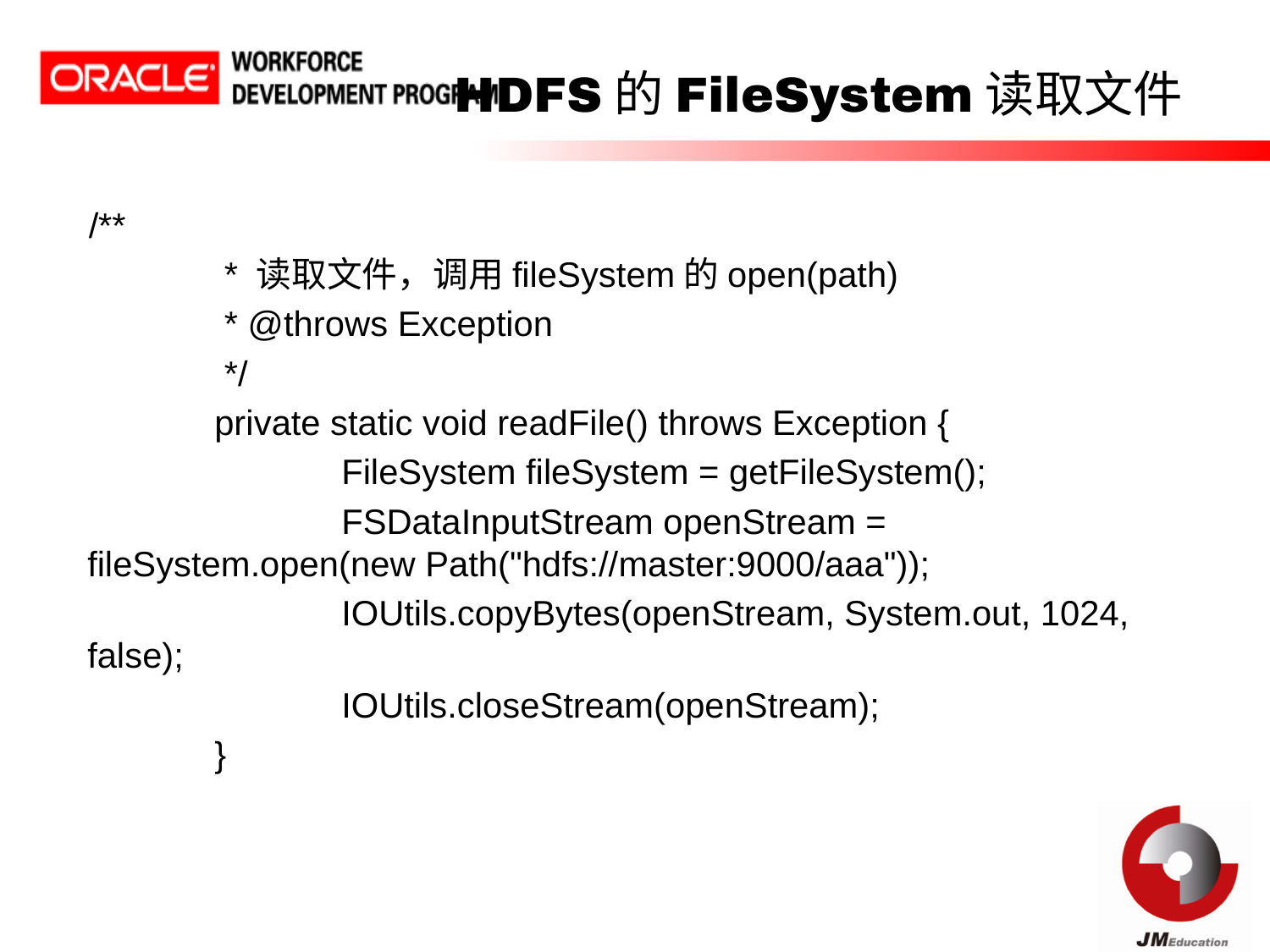

# HDFS的FileSystem读取文件
/**
	 * 读取文件，调用fileSystem的open(path)
	 * @throws Exception
	 */
	private static void readFile() throws Exception {
		FileSystem fileSystem = getFileSystem();
		FSDataInputStream openStream = fileSystem.open(new Path("hdfs://master:9000/aaa"));
		IOUtils.copyBytes(openStream, System.out, 1024, false);
		IOUtils.closeStream(openStream);
	}